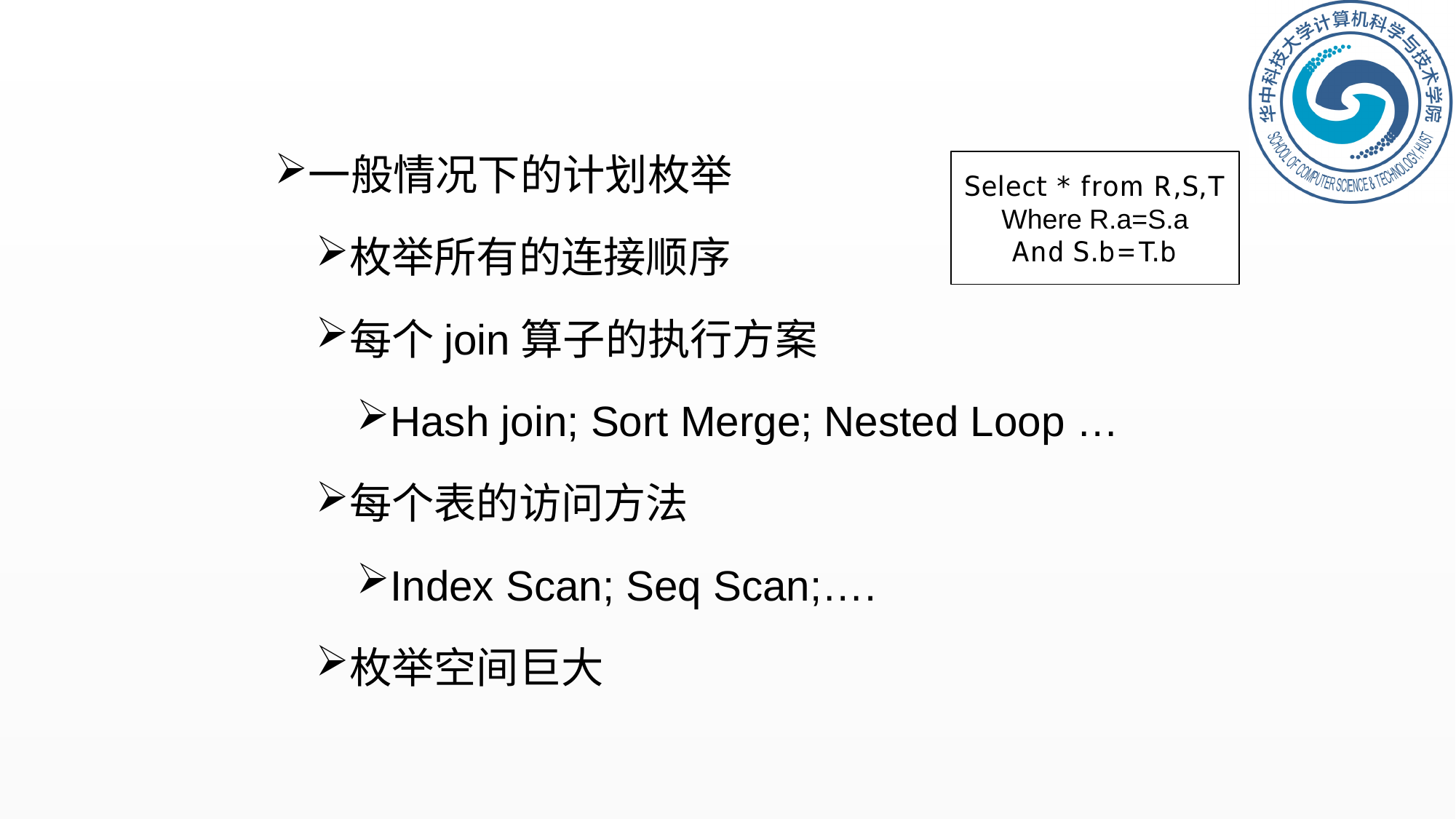

9.4.2 计划枚举
一般情况下的计划枚举
枚举所有的连接顺序
每个join算子的执行方案
Hash join; Sort Merge; Nested Loop …
每个表的访问方法
Index Scan; Seq Scan;….
枚举空间巨大

Select * from R,S,T
Where R.a=S.a
And S.b=T.b